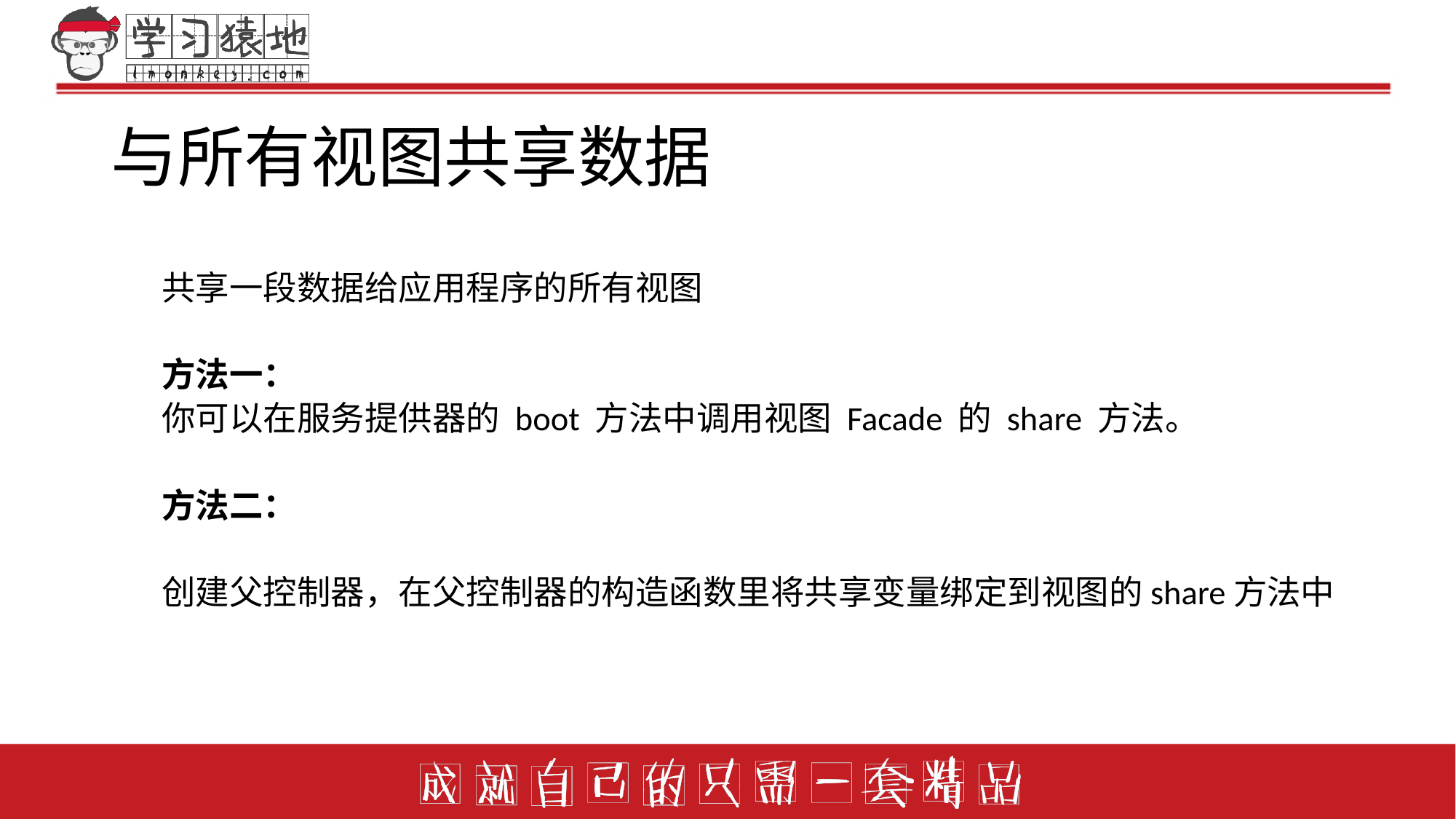

# 与所有视图共享数据

共享一段数据给应用程序的所有视图

方法一：
你可以在服务提供器的 boot 方法中调用视图 Facade 的 share 方法。

方法二：

创建父控制器，在父控制器的构造函数里将共享变量绑定到视图的share方法中